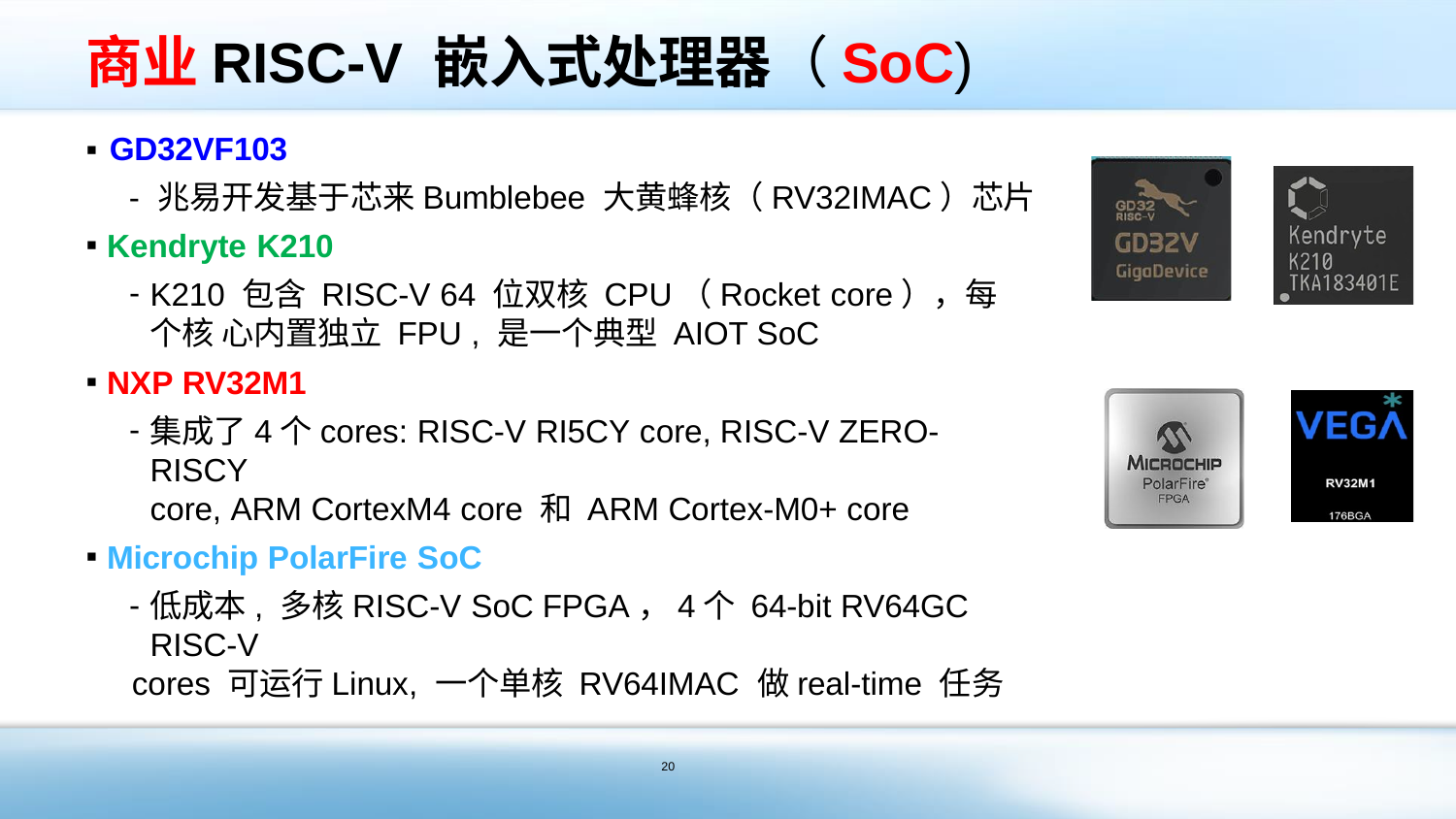

# 商业RISC-V 嵌入式处理器（SoC)
▪ GD32VF103
- 兆易开发基于芯来Bumblebee 大黄蜂核（RV32IMAC）芯片
Kendryte K210
K210 包含 RISC-V 64 位双核 CPU（Rocket core），每个核 心内置独立 FPU , 是一个典型 AIOT SoC
NXP RV32M1
集成了4个cores: RISC-V RI5CY core, RISC-V ZERO-RISCY
core, ARM CortexM4 core 和 ARM Cortex-M0+ core
Microchip PolarFire SoC
低成本, 多核RISC-V SoC FPGA，4个 64-bit RV64GC RISC-V
cores 可运行Linux, 一个单核 RV64IMAC 做real-time 任务

20